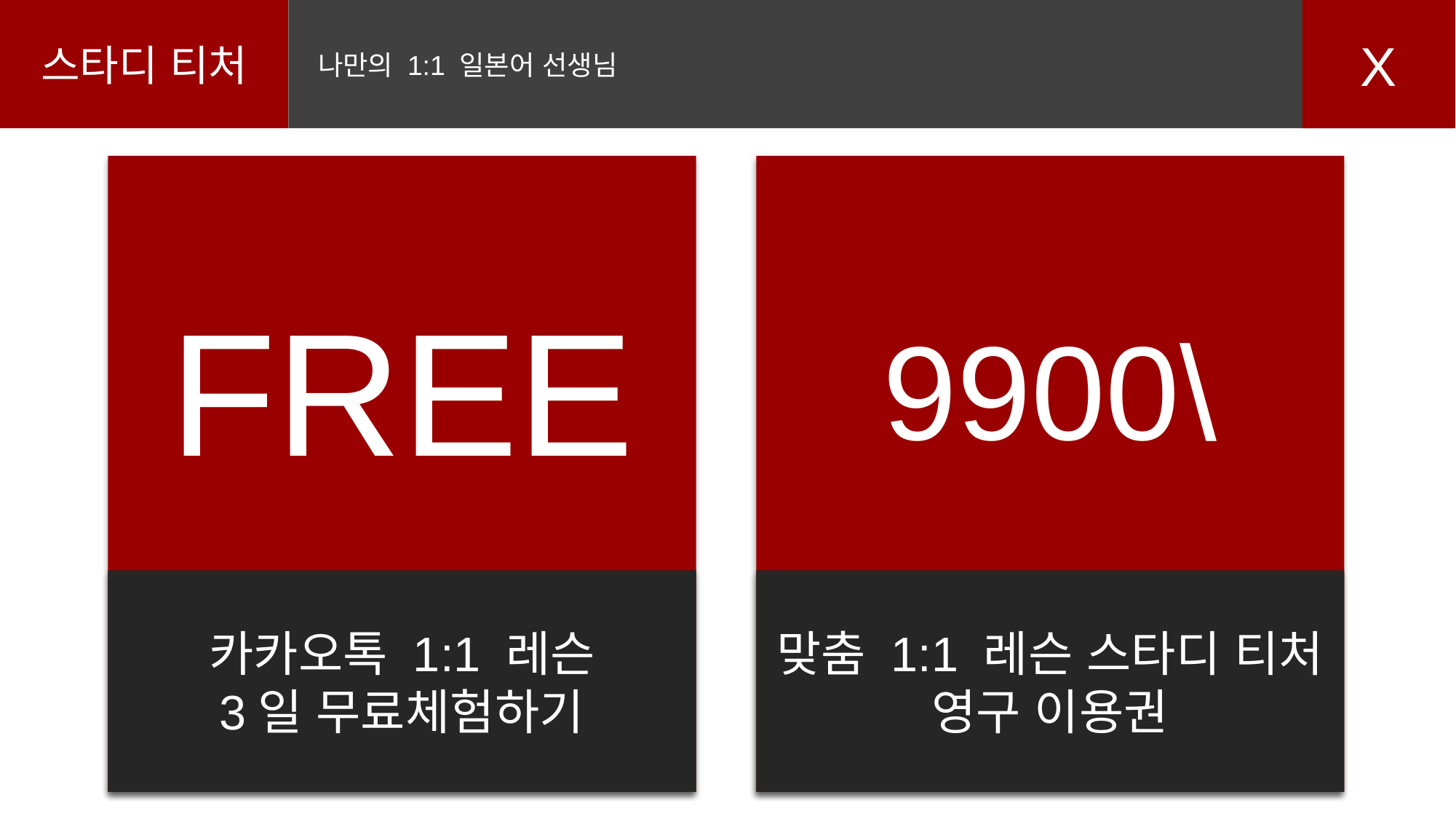

스타디 티처
  나만의 1:1 일본어 선생님
X
FREE

9900\

카카오톡 1:1 레슨
3일 무료체험하기
맞춤 1:1 레슨 스타디 티처
영구 이용권